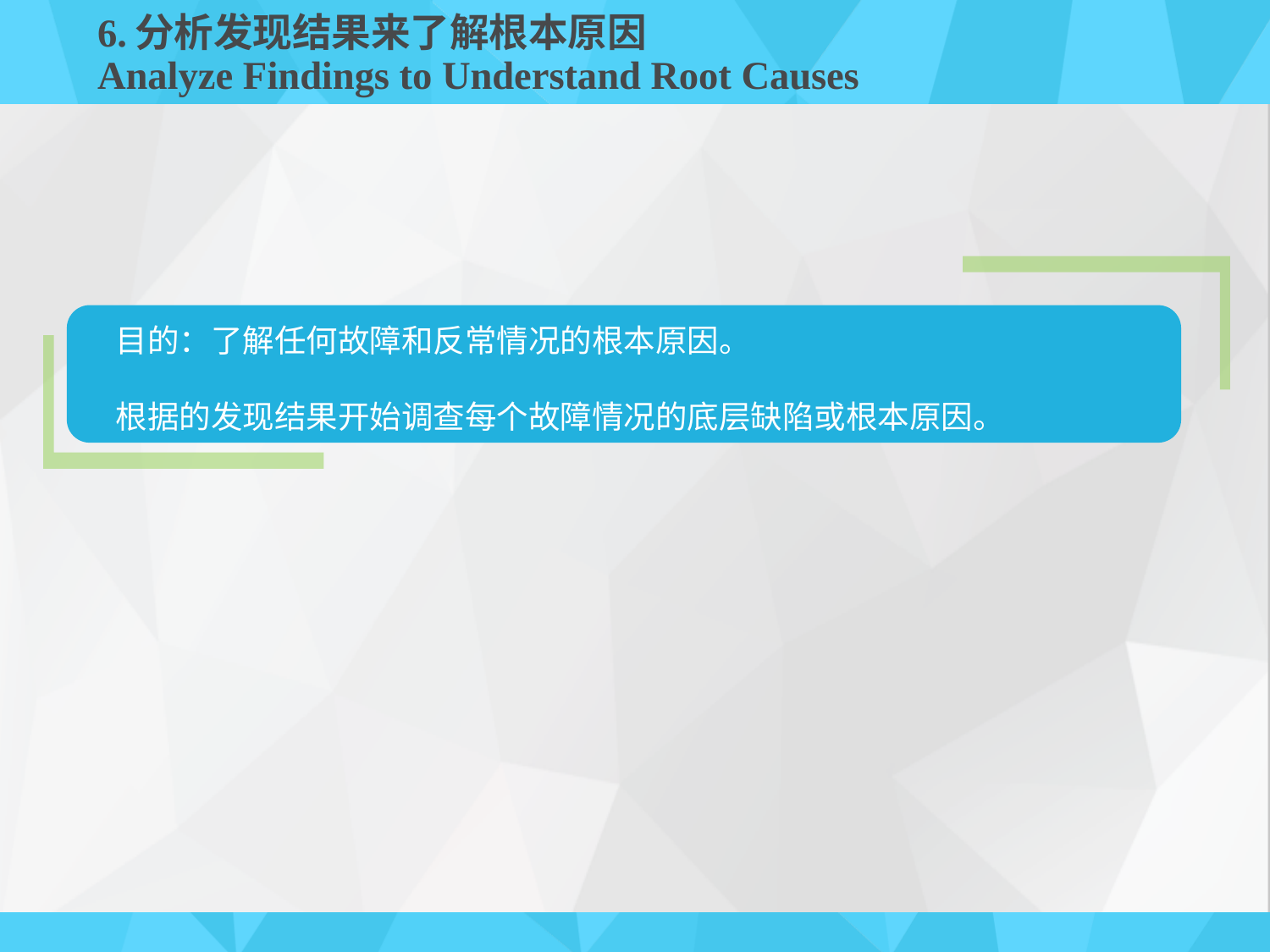

# 6.分析发现结果来了解根本原因 Analyze Findings to Understand Root Causes

    目的：了解任何故障和反常情况的根本原因。

    根据的发现结果开始调查每个故障情况的底层缺陷或根本原因。